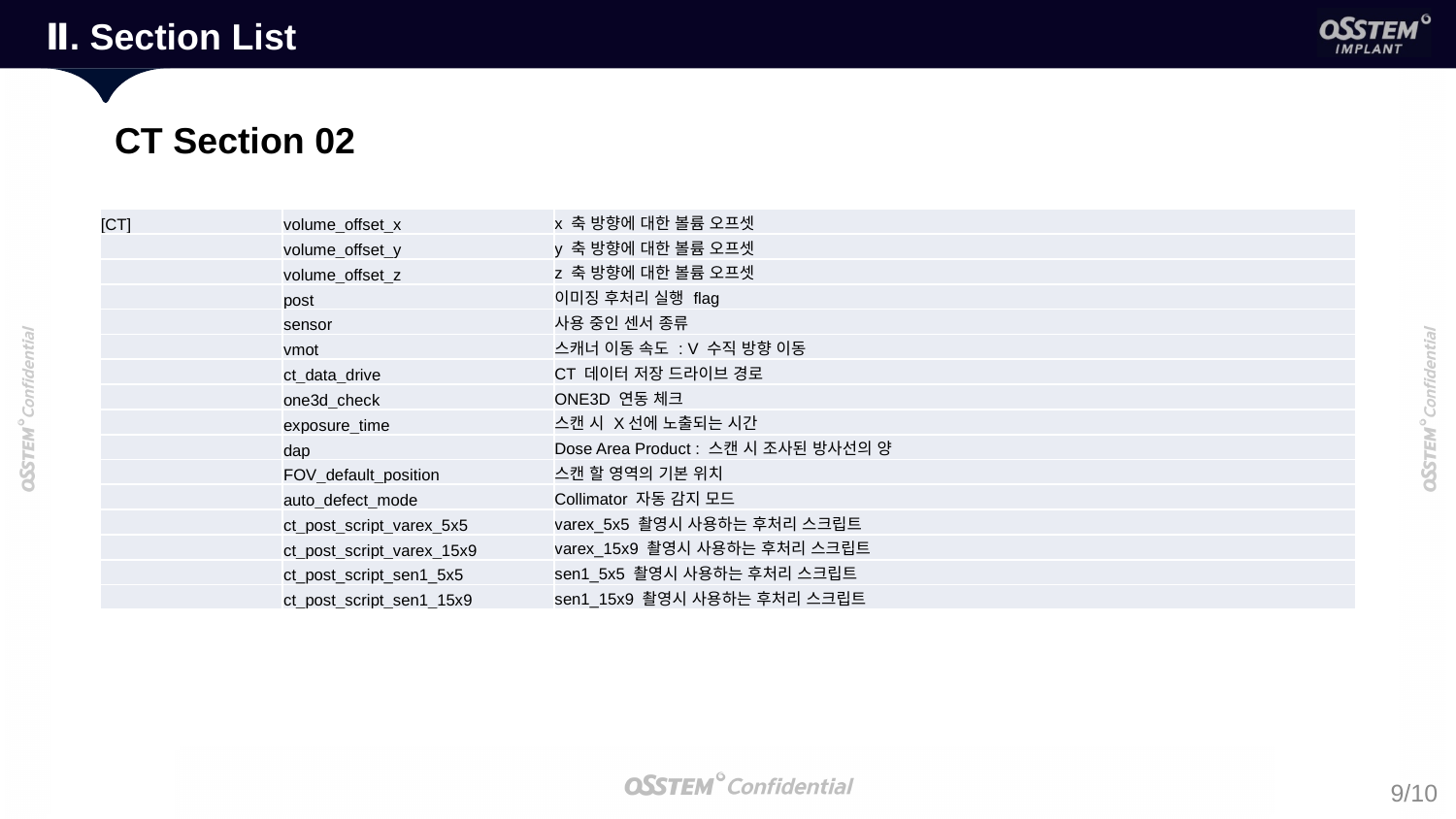

Ⅱ. Section List
CT Section 02
| [CT] | volume\_offset\_x | x 축 방향에 대한 볼륨 오프셋 |
| --- | --- | --- |
|  | volume\_offset\_y | y 축 방향에 대한 볼륨 오프셋 |
|  | volume\_offset\_z | z 축 방향에 대한 볼륨 오프셋 |
|  | post | 이미징 후처리 실행 flag |
|  | sensor | 사용 중인 센서 종류 |
|  | vmot | 스캐너 이동 속도 : V 수직 방향 이동 |
|  | ct\_data\_drive | CT 데이터 저장 드라이브 경로 |
|  | one3d\_check | ONE3D 연동 체크 |
|  | exposure\_time | 스캔 시 X선에 노출되는 시간 |
|  | dap | Dose Area Product : 스캔 시 조사된 방사선의 양 |
|  | FOV\_default\_position | 스캔 할 영역의 기본 위치 |
|  | auto\_defect\_mode | Collimator 자동 감지 모드 |
|  | ct\_post\_script\_varex\_5x5 | varex\_5x5 촬영시 사용하는 후처리 스크립트 |
|  | ct\_post\_script\_varex\_15x9 | varex\_15x9 촬영시 사용하는 후처리 스크립트 |
|  | ct\_post\_script\_sen1\_5x5 | sen1\_5x5 촬영시 사용하는 후처리 스크립트 |
|  | ct\_post\_script\_sen1\_15x9 | sen1\_15x9 촬영시 사용하는 후처리 스크립트 |